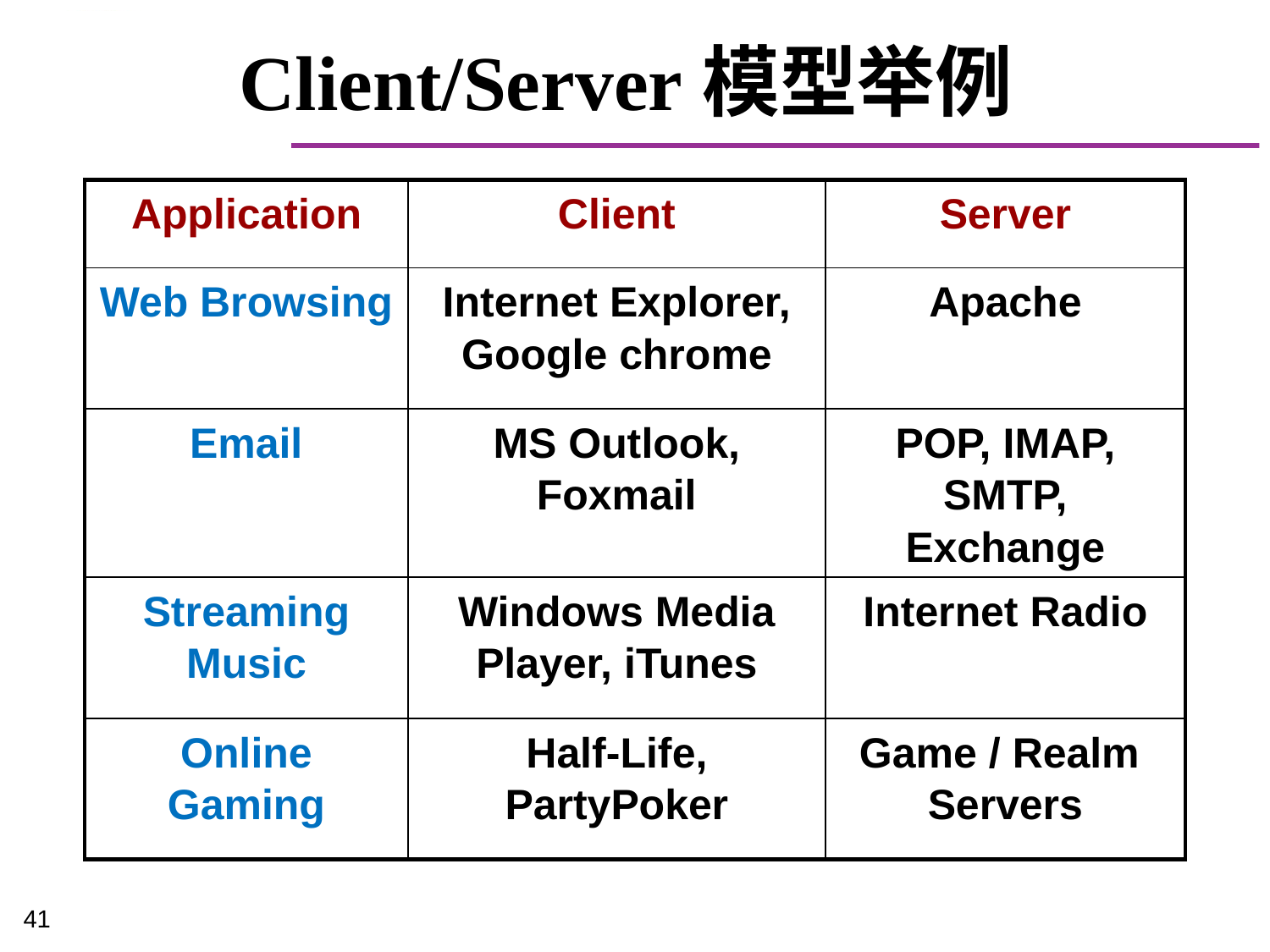

# Client/Server模型举例
| Application | Client | Server |
| --- | --- | --- |
| Web Browsing | Internet Explorer, Google chrome | Apache |
| Email | MS Outlook, Foxmail | POP, IMAP, SMTP, Exchange |
| Streaming Music | Windows Media Player, iTunes | Internet Radio |
| Online Gaming | Half-Life, PartyPoker | Game / Realm Servers |
41